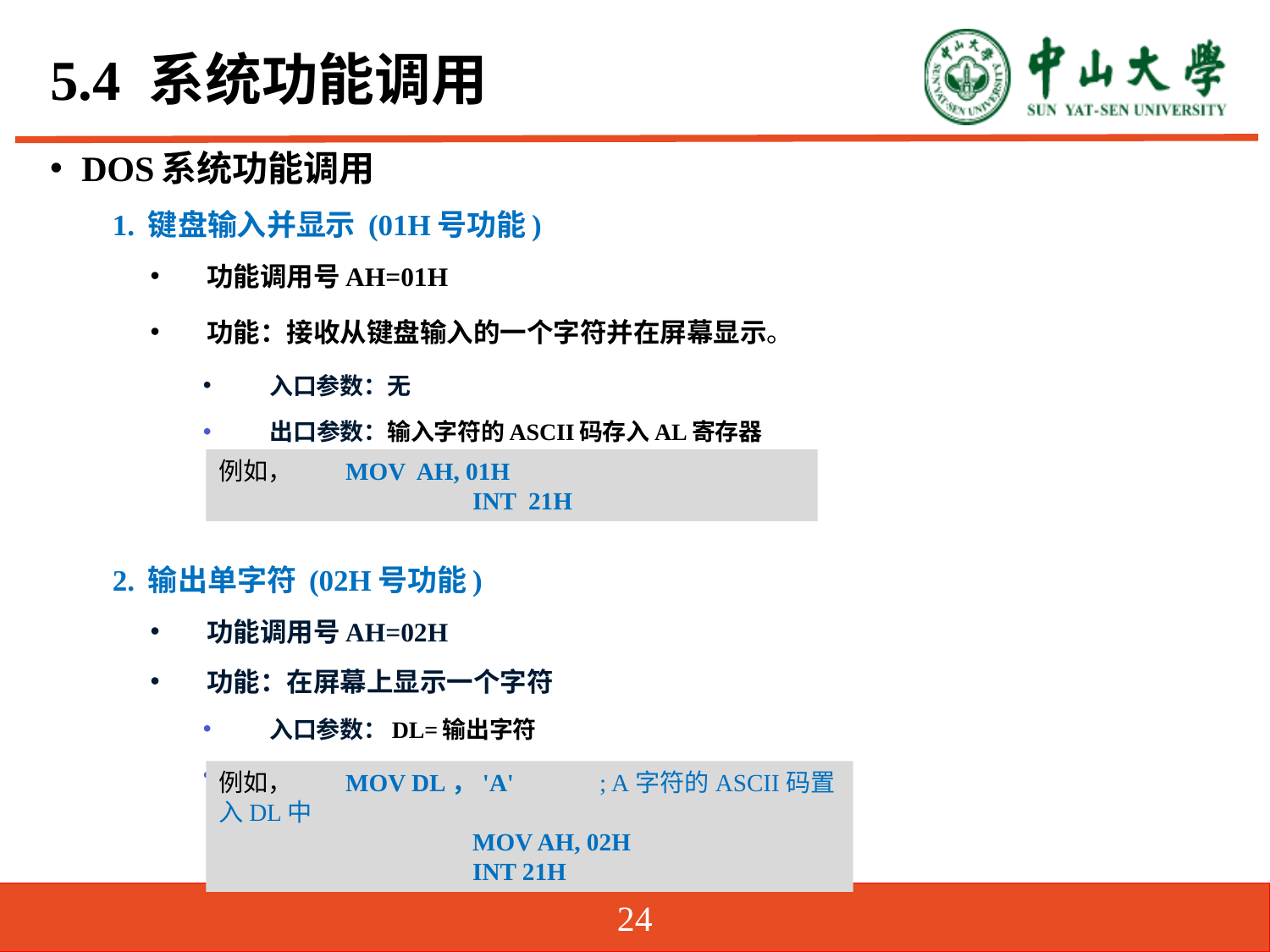

# 5.4 系统功能调用
DOS系统功能调用
1. 键盘输入并显示 (01H号功能)
功能调用号AH=01H
功能：接收从键盘输入的一个字符并在屏幕显示。
入口参数：无
出口参数：输入字符的ASCII码存入AL寄存器

2. 输出单字符 (02H号功能)
功能调用号AH=02H
功能：在屏幕上显示一个字符
入口参数：DL=输出字符
出口参数：无

例如，	MOV  AH, 01H
		INT  21H
例如，	MOV DL，'A'	; A字符的ASCII码置入DL中
		MOV AH, 02H
		INT 21H
24